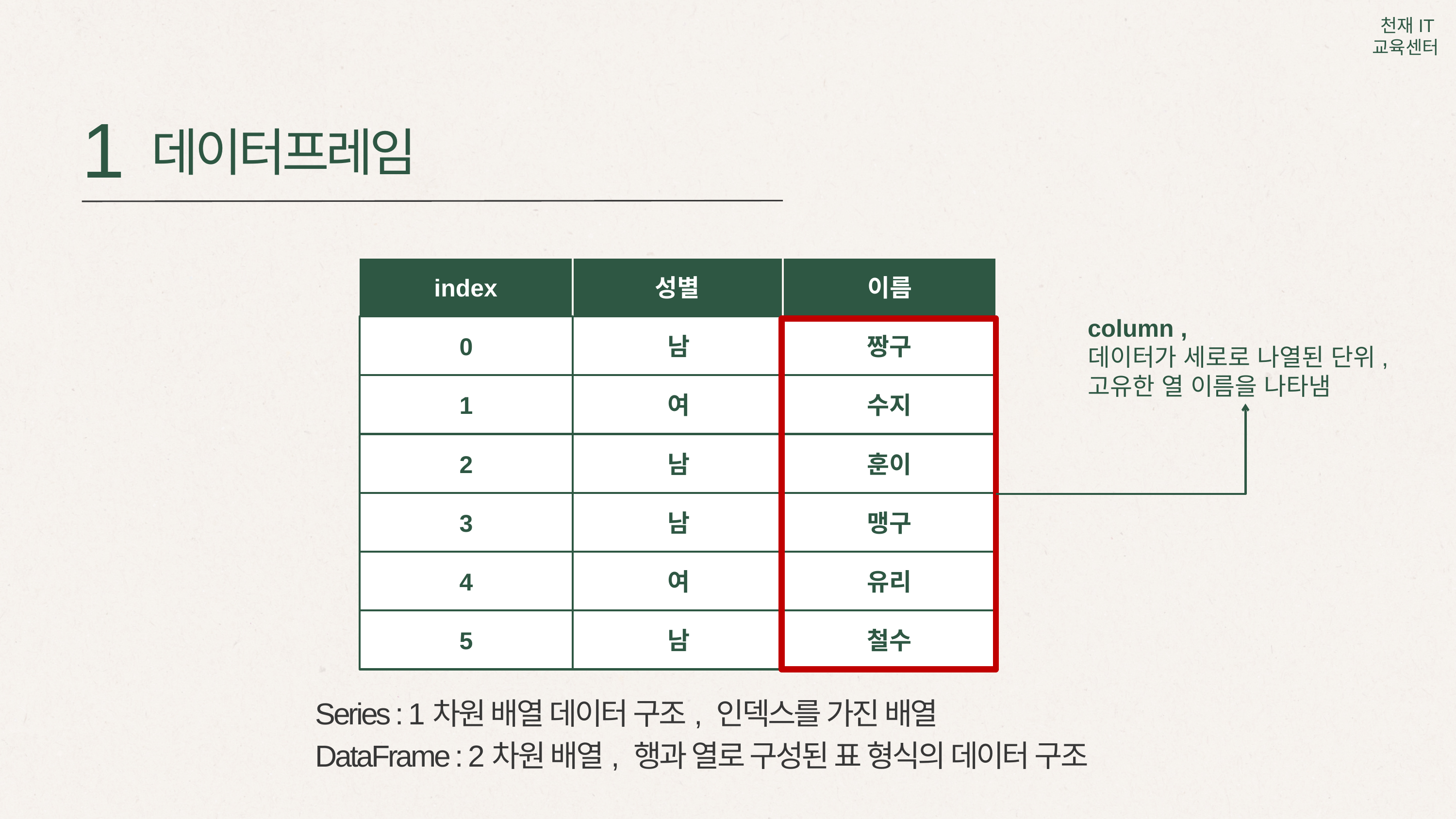

1
데이터프레임

index
성별
이름
column ,
데이터가 세로로 나열된 단위, 고유한 열 이름을 나타냄

0
남
짱구
1
여
수지
2
남
훈이
3
남
맹구
4
여
유리
5
남
철수
Series : 1차원 배열 데이터 구조, 인덱스를 가진 배열
DataFrame : 2차원 배열, 행과 열로 구성된 표 형식의 데이터 구조